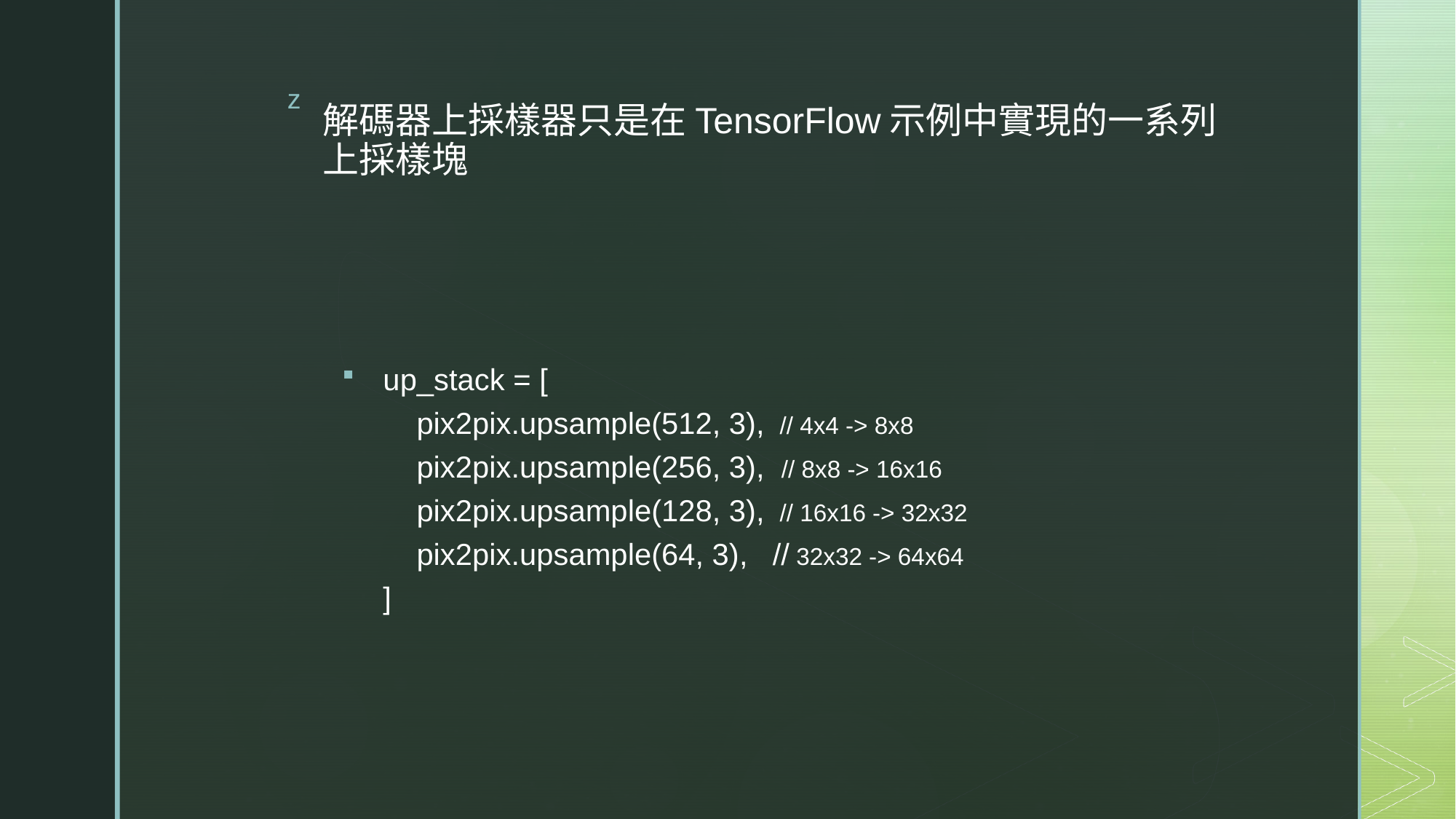

# 解碼器上採樣器只是在TensorFlow示例中實現的一系列上採樣塊
up_stack = [
    pix2pix.upsample(512, 3),  // 4x4 -> 8x8
    pix2pix.upsample(256, 3),  // 8x8 -> 16x16
    pix2pix.upsample(128, 3),  // 16x16 -> 32x32
    pix2pix.upsample(64, 3),   // 32x32 -> 64x64
]